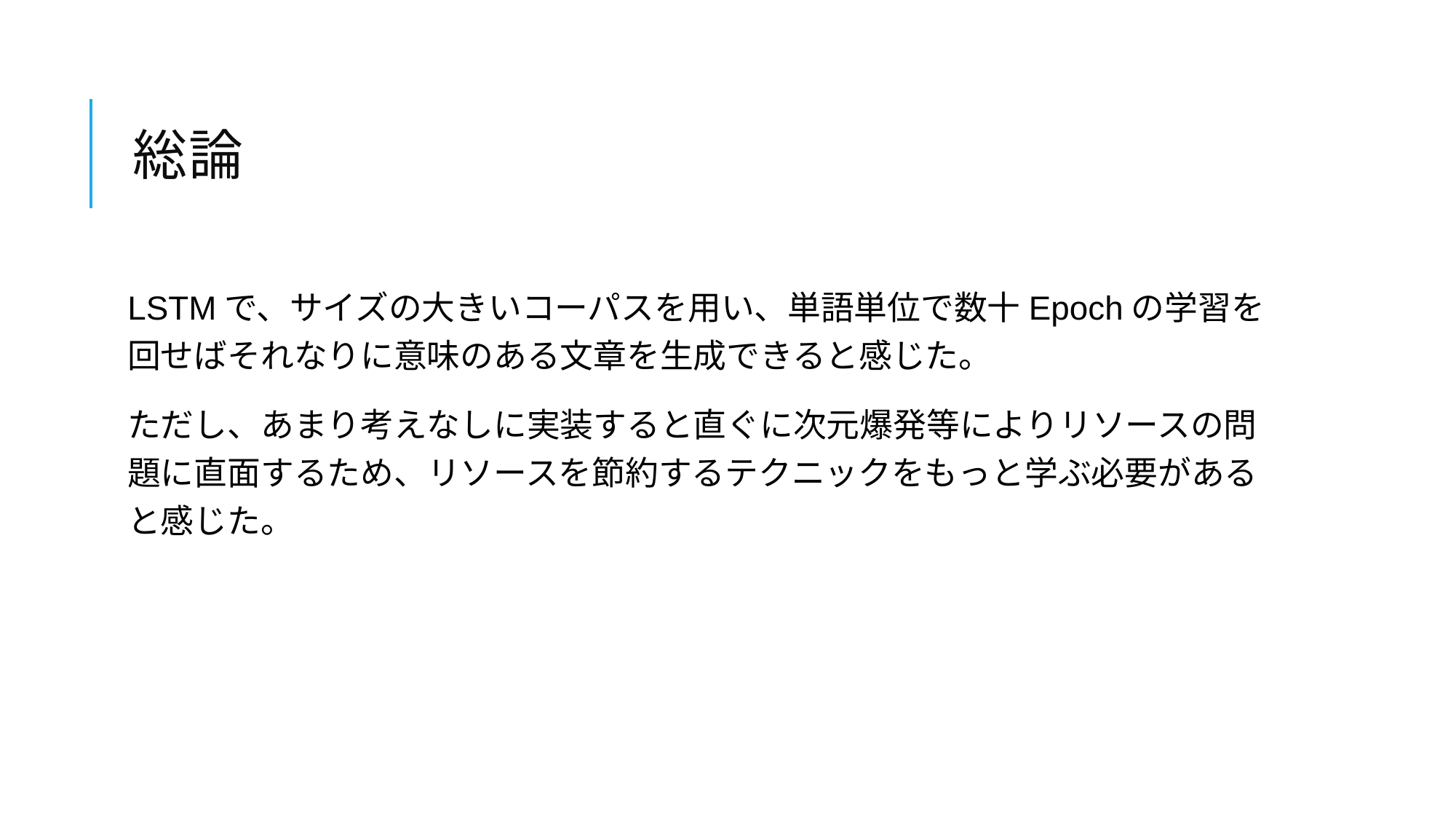

# 総論
LSTMで、サイズの大きいコーパスを用い、単語単位で数十Epochの学習を回せばそれなりに意味のある文章を生成できると感じた。
ただし、あまり考えなしに実装すると直ぐに次元爆発等によりリソースの問題に直面するため、リソースを節約するテクニックをもっと学ぶ必要があると感じた。